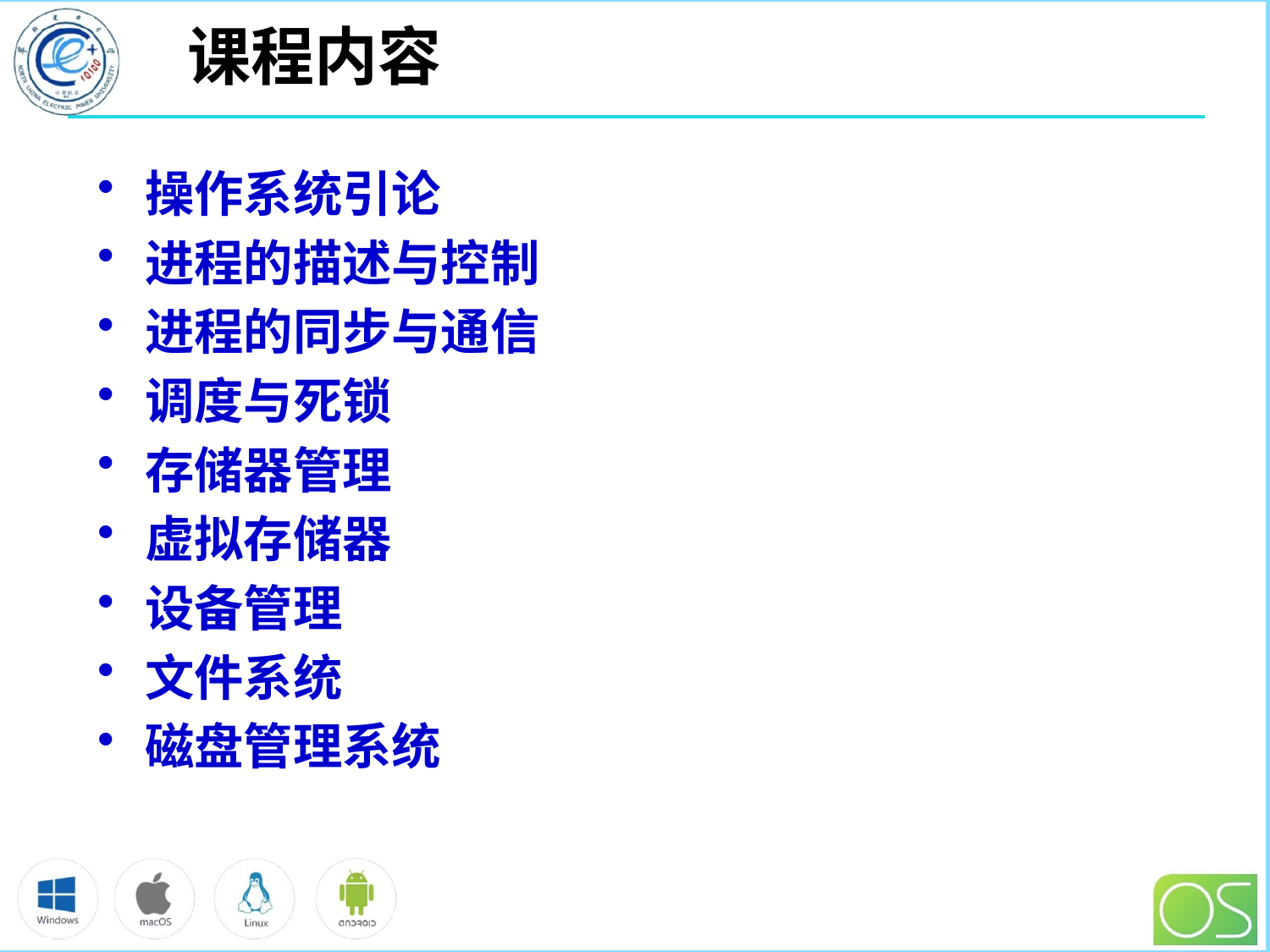

# 课程内容
操作系统引论
进程的描述与控制
进程的同步与通信
调度与死锁
存储器管理
虚拟存储器
设备管理
文件系统
磁盘管理系统